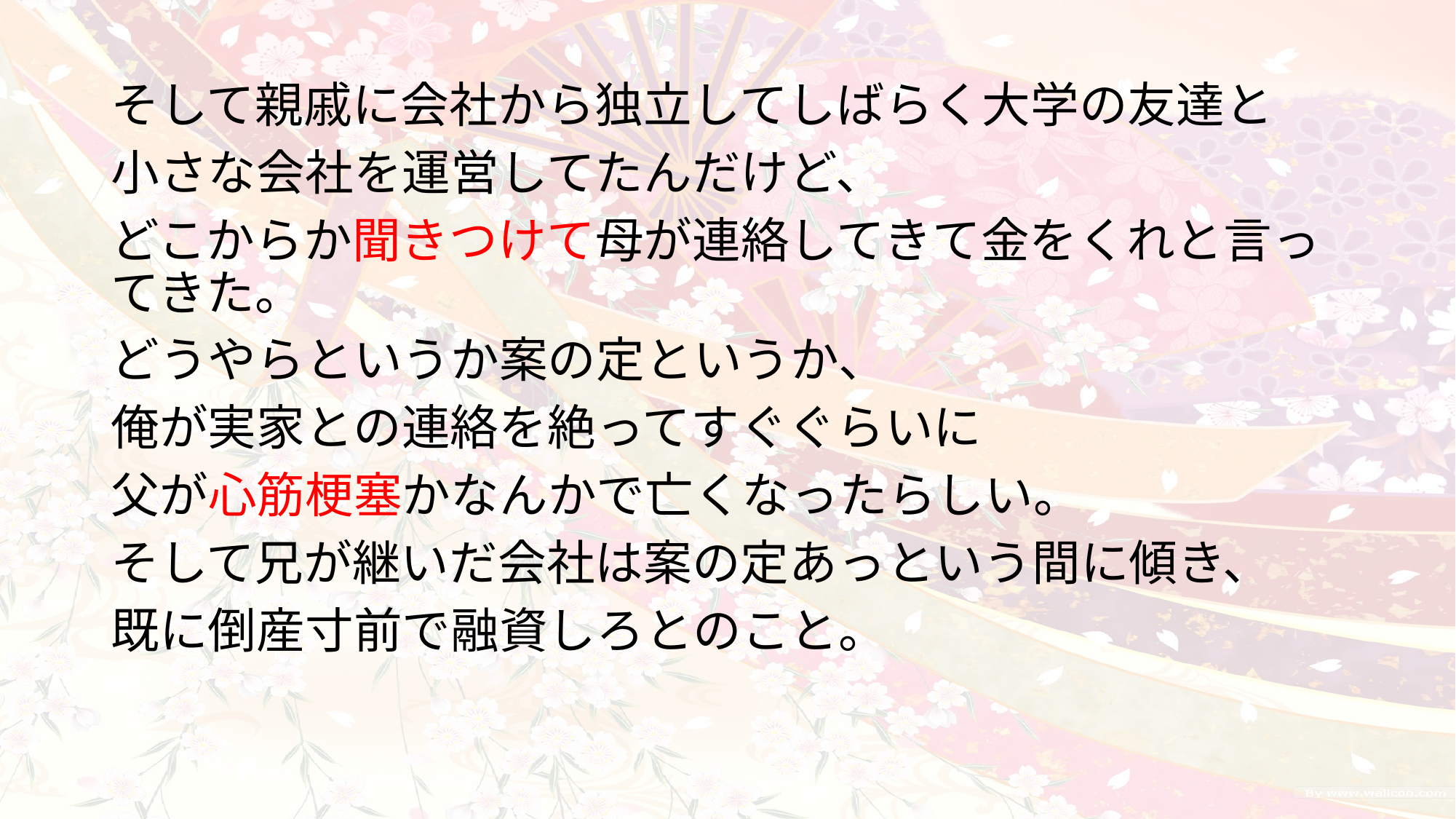

そして親戚に会社から独立してしばらく大学の友達と
小さな会社を運営してたんだけど、
どこからか聞きつけて母が連絡してきて金をくれと言ってきた。
どうやらというか案の定というか、
俺が実家との連絡を絶ってすぐぐらいに
父が心筋梗塞かなんかで亡くなったらしい。
そして兄が継いだ会社は案の定あっという間に傾き、
既に倒産寸前で融資しろとのこと。